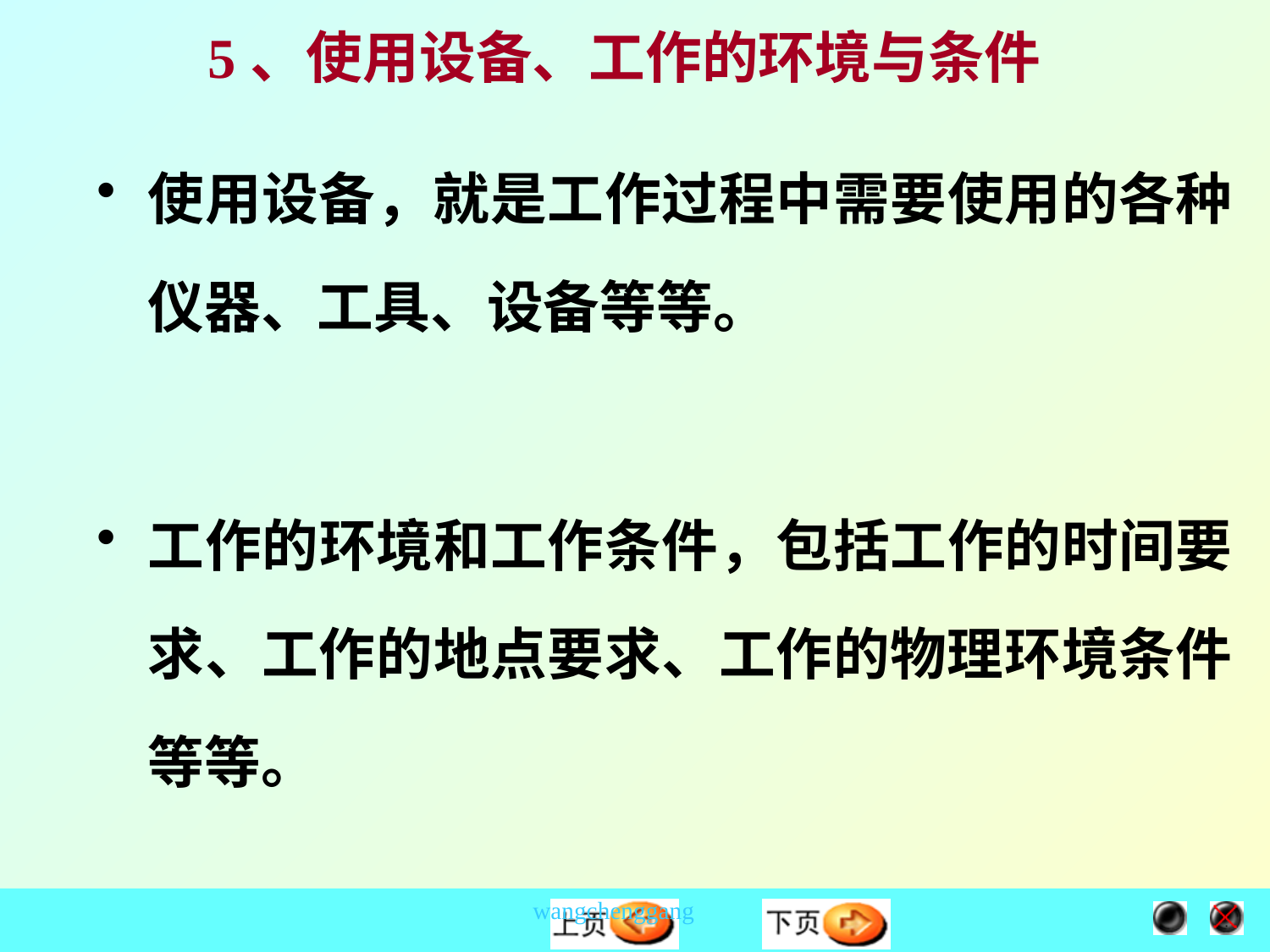

# 5、使用设备、工作的环境与条件
使用设备，就是工作过程中需要使用的各种仪器、工具、设备等等。

工作的环境和工作条件，包括工作的时间要求、工作的地点要求、工作的物理环境条件等等。
wangchenggang